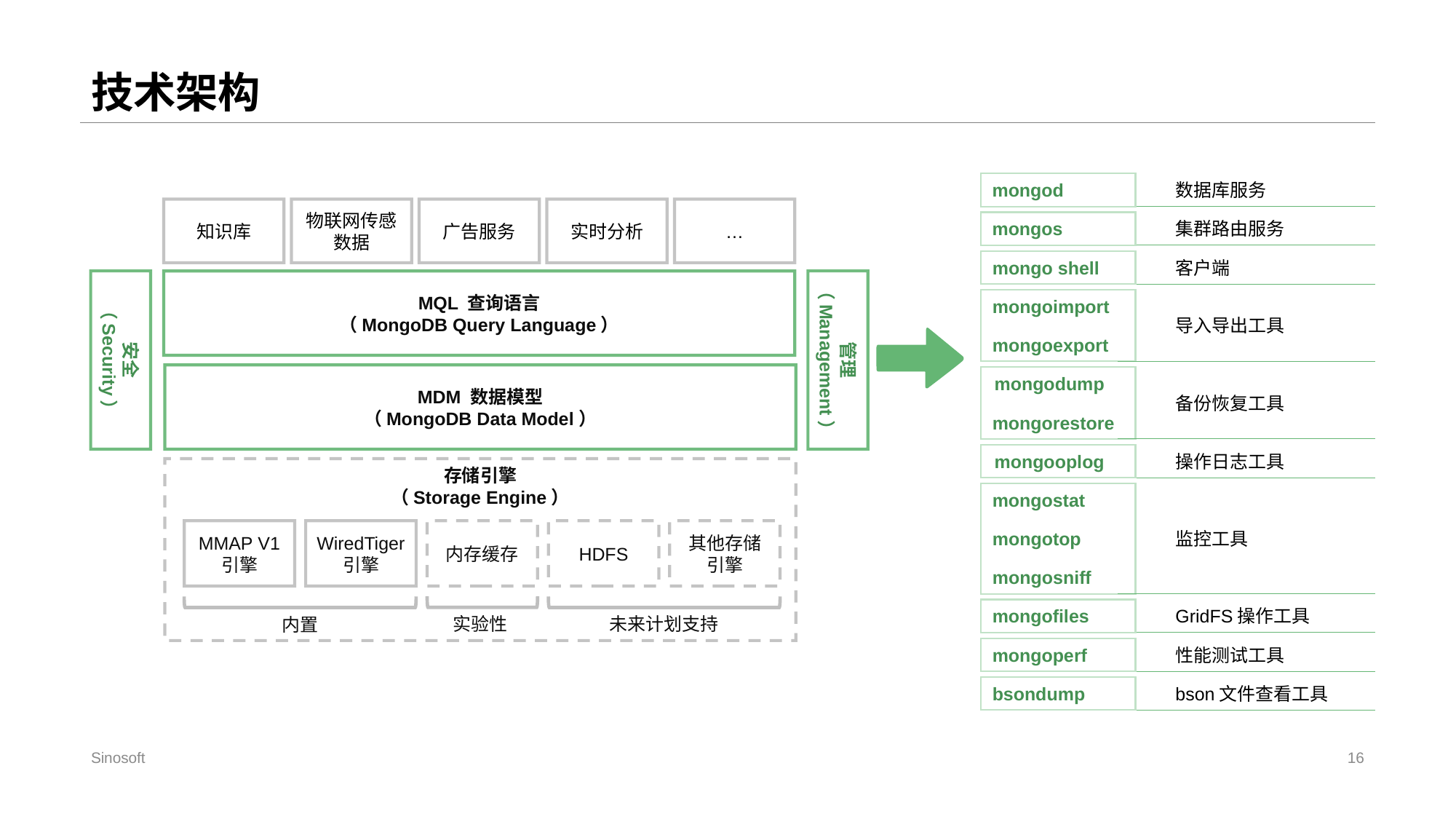

# 技术架构

数据库服务
mongod
知识库
物联网传感
数据
广告服务
实时分析
…
安全
（Security）
MQL 查询语言
（MongoDB Query Language）
管理
（Management）
MDM 数据模型
（MongoDB Data Model）

存储引擎
（Storage Engine）

MMAP V1
引擎
WiredTiger
引擎
内存缓存
HDFS
其他存储引擎

实验性
未来计划支持
内置

集群路由服务
mongos

客户端
mongo shell

mongoimport
导入导出工具

mongoexport

mongodump
备份恢复工具
mongorestore

操作日志工具
mongooplog

mongostat
监控工具
mongotop
mongosniff

GridFS操作工具
mongofiles

性能测试工具
mongoperf

bson文件查看工具
bsondump
Sinosoft
16